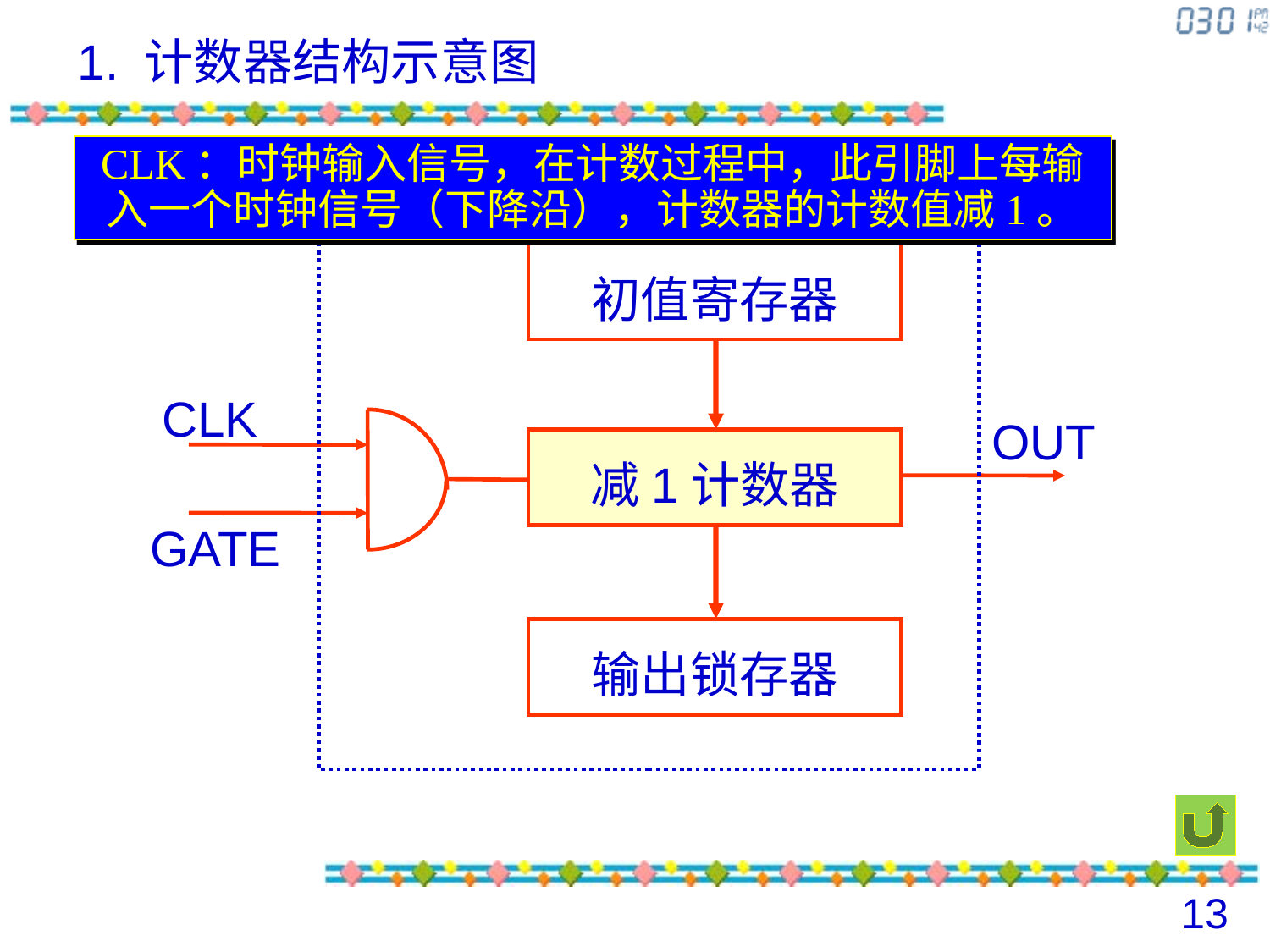

# 1. 计数器结构示意图
CLK：时钟输入信号，在计数过程中，此引脚上每输入一个时钟信号（下降沿），计数器的计数值减1。

初值寄存器

CLK
OUT

减1计数器

GATE

输出锁存器